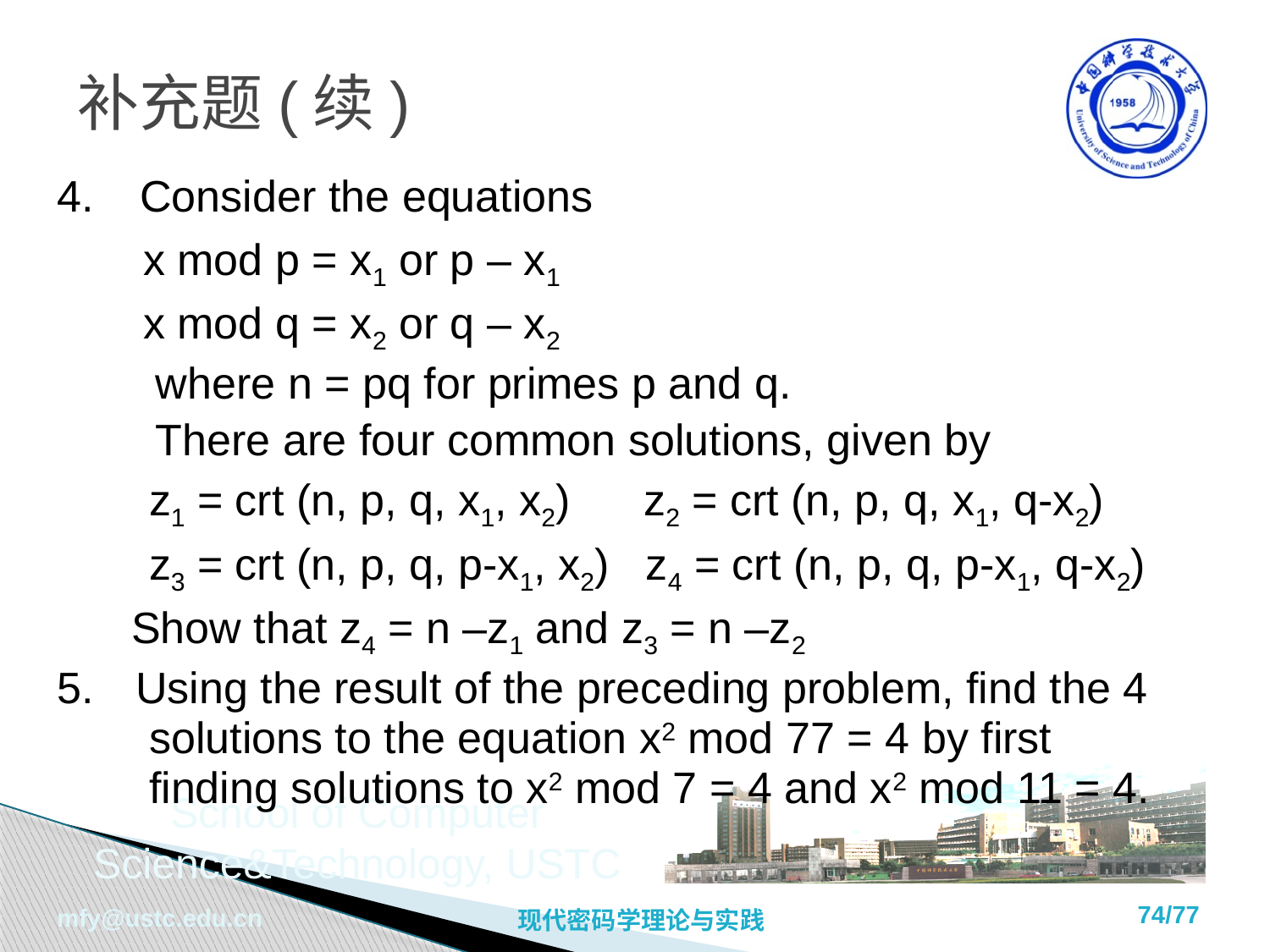

# 补充题(续)
4.   Consider the equations
       x mod p = x1 or p – x1
       x mod q = x2 or q – x2
        where n = pq for primes p and q.
        There are four common solutions, given by
	z1 = crt (n, p, q, x1, x2)      z2 = crt (n, p, q, x1, q-x2)
	z3 = crt (n, p, q, p-x1, x2)   z4 = crt (n, p, q, p-x1, q-x2)
      Show that z4 = n –z1 and z3 = n –z2
5.    Using the result of the preceding problem, find the 4 solutions to the equation x2 mod 77 = 4 by first finding solutions to x2 mod 7 = 4 and x2 mod 11 = 4.